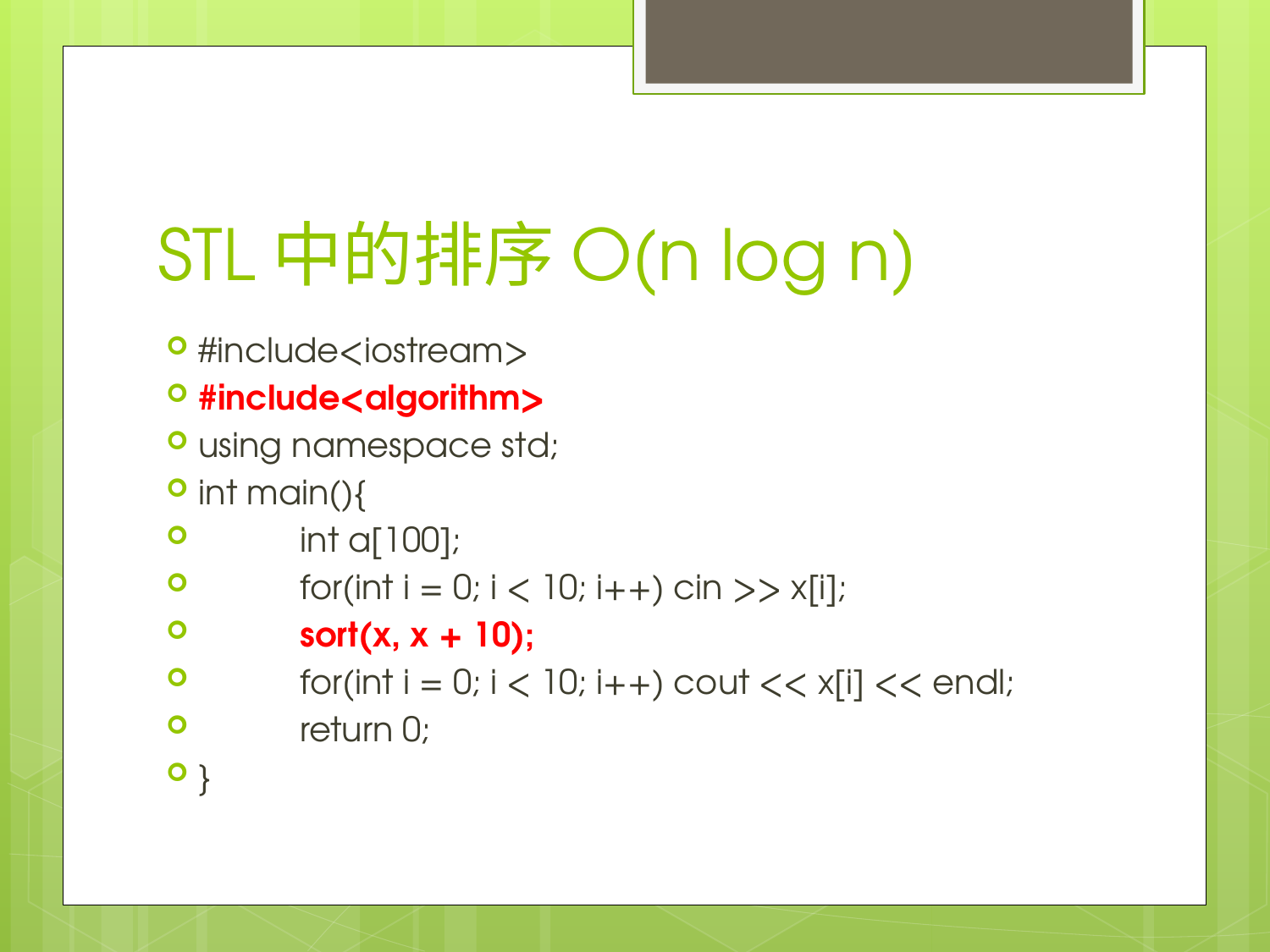

# STL中的排序O(n log n)
#include<iostream>
#include<algorithm>
using namespace std;
int main(){
	int a[100];
	for(int i = 0; i < 10; i++) cin >> x[i];
	sort(x, x + 10);
	for(int i = 0; i < 10; i++) cout << x[i] << endl;
	return 0;
}